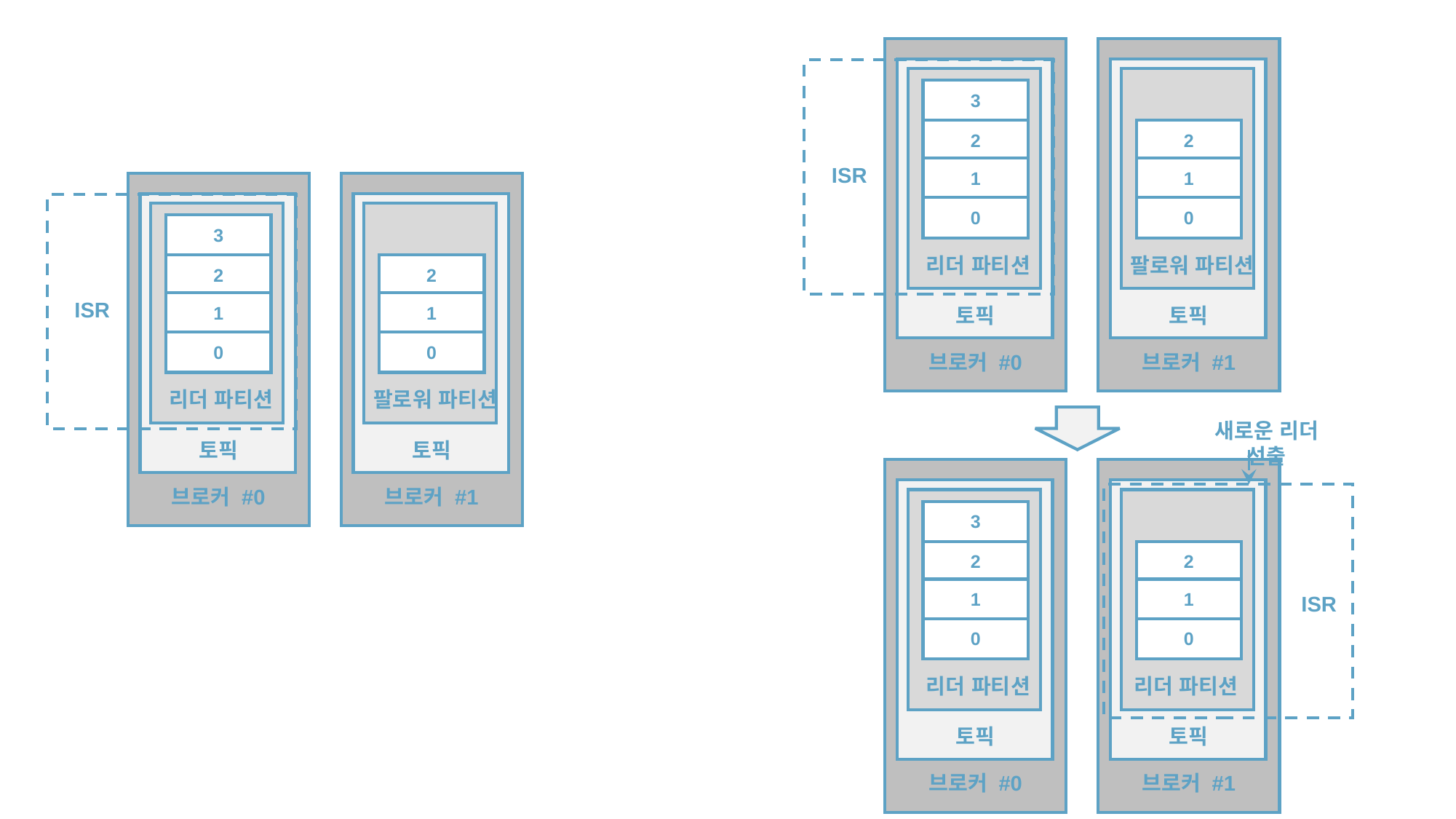

3

2

2
ISR

1

1

0

0

3
리더 파티션
팔로워 파티션

2

2
ISR

1

1
토픽
토픽

0

0
브로커 #0
브로커 #1
리더 파티션
팔로워 파티션

새로운 리더 선출
토픽
토픽

브로커 #0
브로커 #1

3

2

2

1

1
ISR

0

0
리더 파티션
리더 파티션
토픽
토픽
브로커 #0
브로커 #1